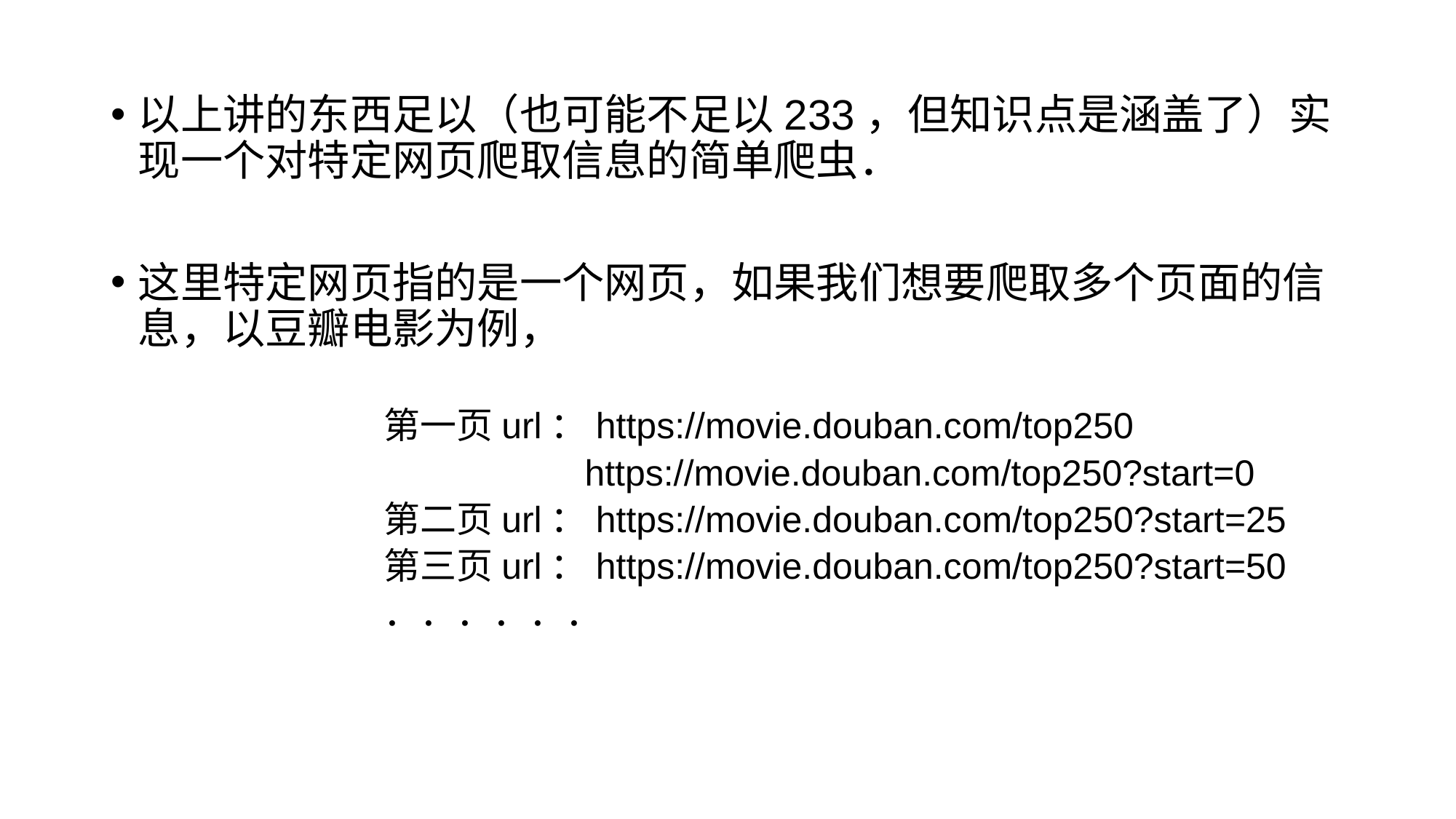

以上讲的东西足以（也可能不足以233，但知识点是涵盖了）实现一个对特定网页爬取信息的简单爬虫．

这里特定网页指的是一个网页，如果我们想要爬取多个页面的信息，以豆瓣电影为例，

		第一页url：https://movie.douban.com/top250
			         https://movie.douban.com/top250?start=0
		第二页url：https://movie.douban.com/top250?start=25
		第三页url：https://movie.douban.com/top250?start=50
		．．．．．．